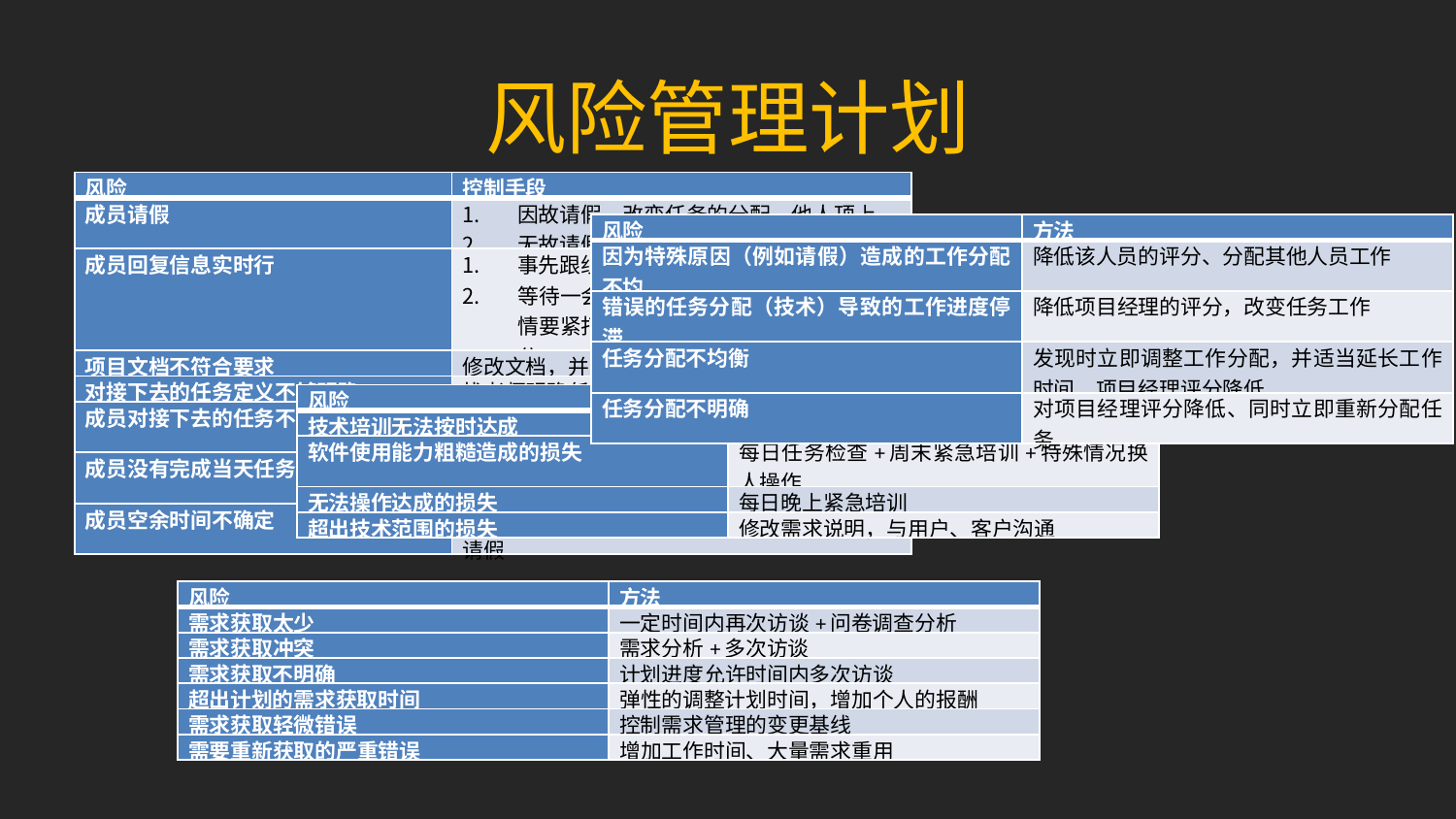

风险管理计划
| 风险 | 控制手段 |
| --- | --- |
| 成员请假 | 因故请假，改变任务的分配，他人顶上 无故请假，不批准 |
| 成员回复信息实时行 | 事先跟组员说好，要经常看群里消息 等待一会；过一段时间还没有回复，如事情要紧打电话过去，再无反应，扣作业评分 |
| 项目文档不符合要求 | 修改文档，并马上上传到git上 |
| 对接下去的任务定义不够明确 | 找老师明确任务，并制定这一周的计划 |
| 成员对接下去的任务不明确 | 即刻找项目经理明确自己的任务，项目经理在每次的会议要尽可能的明确成员任务 |
| 成员没有完成当天任务 | 无特殊情况扣作业评分，并让其尽快完成任务（如有特殊情况不扣分） |
| 成员空余时间不确定 | 在会议期间提前说明接下去的行程，有事提前请假 |
| 风险 | 方法 |
| --- | --- |
| 因为特殊原因（例如请假）造成的工作分配不均 | 降低该人员的评分、分配其他人员工作 |
| 错误的任务分配（技术）导致的工作进度停滞 | 降低项目经理的评分，改变任务工作 |
| 任务分配不均衡 | 发现时立即调整工作分配，并适当延长工作时间、项目经理评分降低 |
| 任务分配不明确 | 对项目经理评分降低、同时立即重新分配任务 |
| 风险 | 方法 |
| --- | --- |
| 技术培训无法按时达成 | 提前培训的缓冲时间+周末的紧急培训 |
| 软件使用能力粗糙造成的损失 | 每日任务检查+周末紧急培训+特殊情况换人操作 |
| 无法操作达成的损失 | 每日晚上紧急培训 |
| 超出技术范围的损失 | 修改需求说明，与用户、客户沟通 |
| 风险 | 方法 |
| --- | --- |
| 需求获取太少 | 一定时间内再次访谈+问卷调查分析 |
| 需求获取冲突 | 需求分析+多次访谈 |
| 需求获取不明确 | 计划进度允许时间内多次访谈 |
| 超出计划的需求获取时间 | 弹性的调整计划时间，增加个人的报酬 |
| 需求获取轻微错误 | 控制需求管理的变更基线 |
| 需要重新获取的严重错误 | 增加工作时间、大量需求重用 |